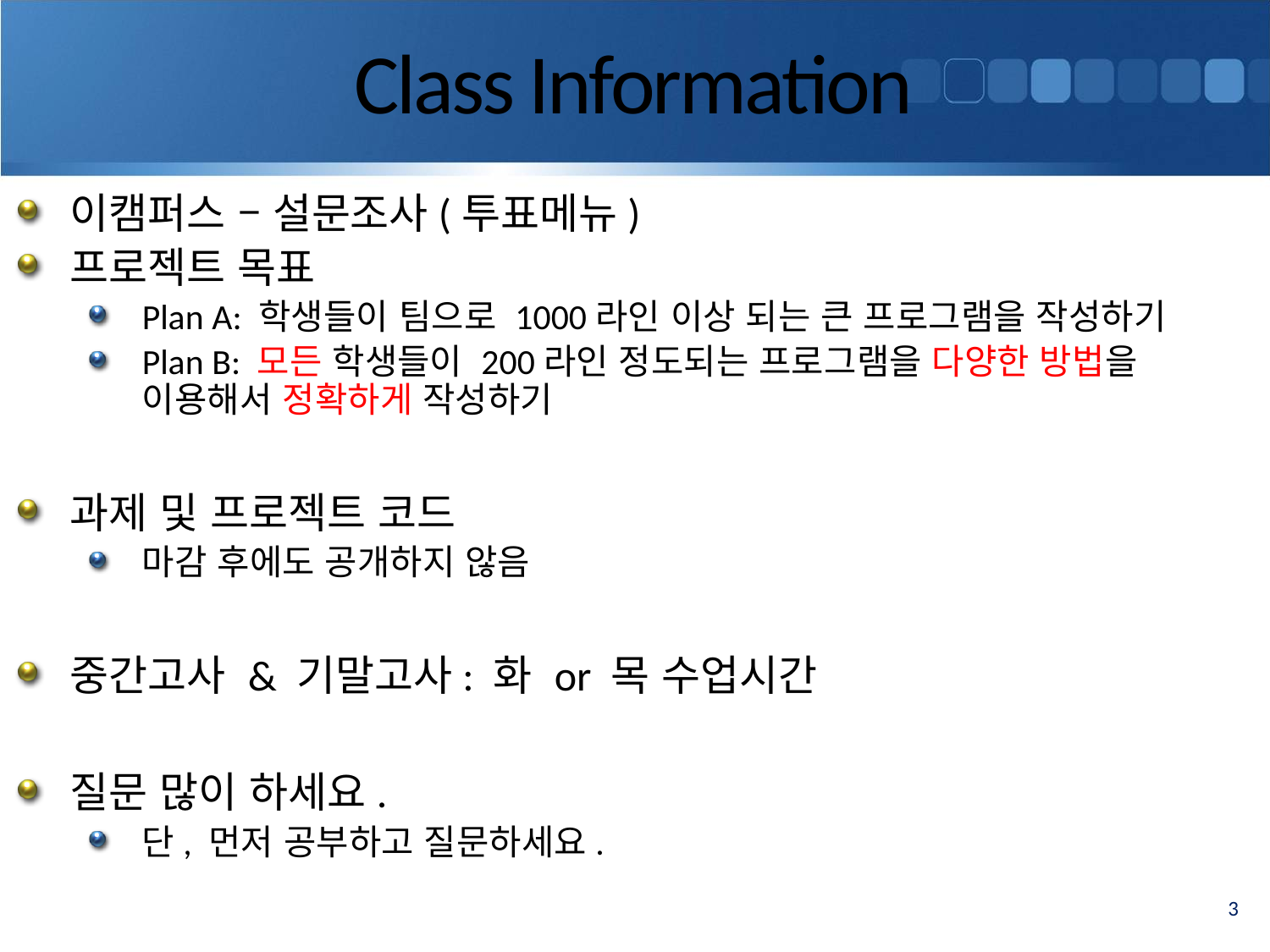

# Class Information
이캠퍼스 – 설문조사(투표메뉴)
프로젝트 목표
Plan A: 학생들이 팀으로 1000라인 이상 되는 큰 프로그램을 작성하기
Plan B: 모든 학생들이 200라인 정도되는 프로그램을 다양한 방법을 이용해서 정확하게 작성하기

과제 및 프로젝트 코드
마감 후에도 공개하지 않음

중간고사 & 기말고사: 화 or 목 수업시간

질문 많이 하세요.
단, 먼저 공부하고 질문하세요.
3